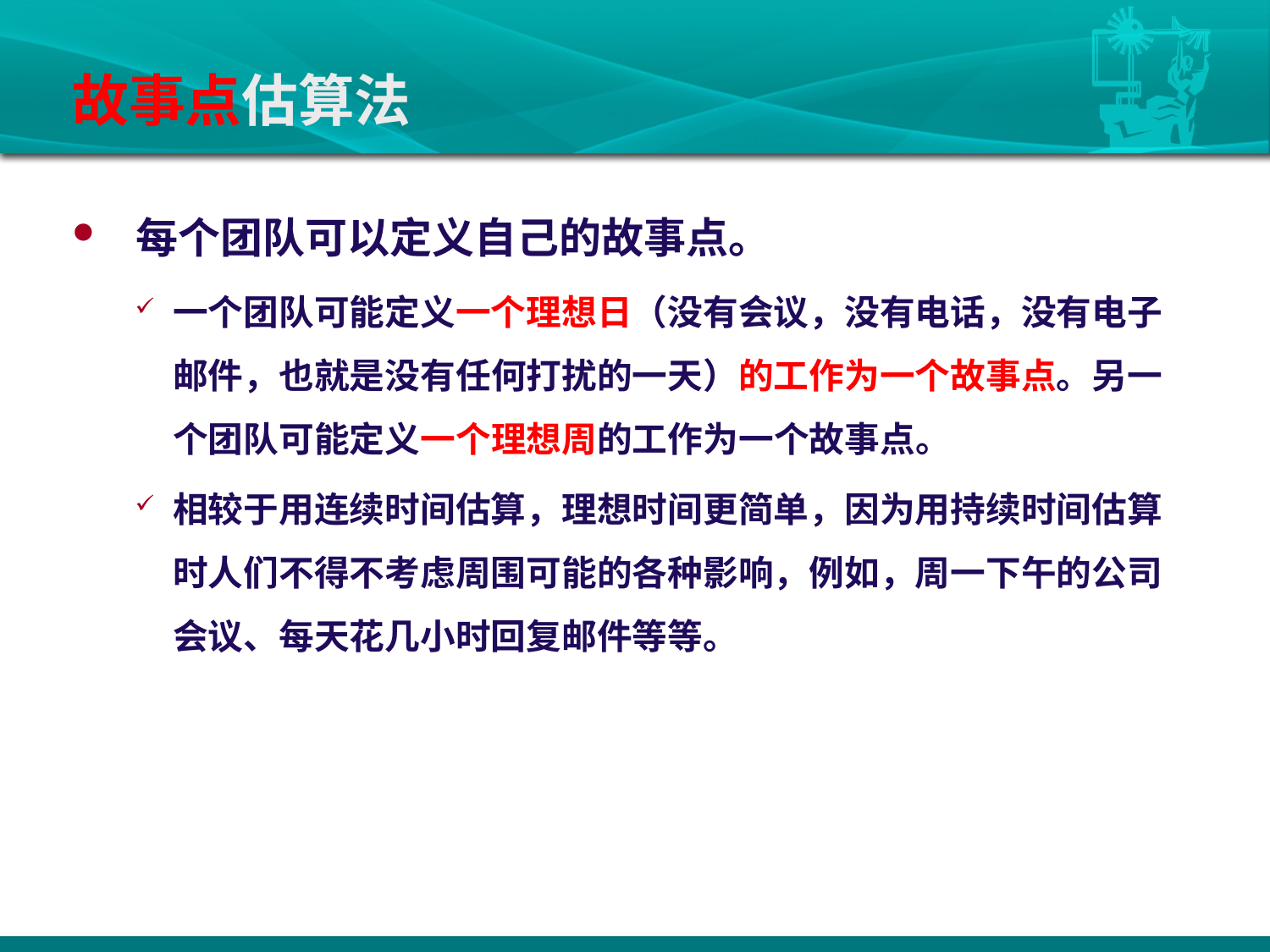

# 故事点估算法
每个团队可以定义自己的故事点。
一个团队可能定义一个理想日（没有会议，没有电话，没有电子邮件，也就是没有任何打扰的一天）的工作为一个故事点。另一个团队可能定义一个理想周的工作为一个故事点。
相较于用连续时间估算，理想时间更简单，因为用持续时间估算时人们不得不考虑周围可能的各种影响，例如，周一下午的公司会议、每天花几小时回复邮件等等。